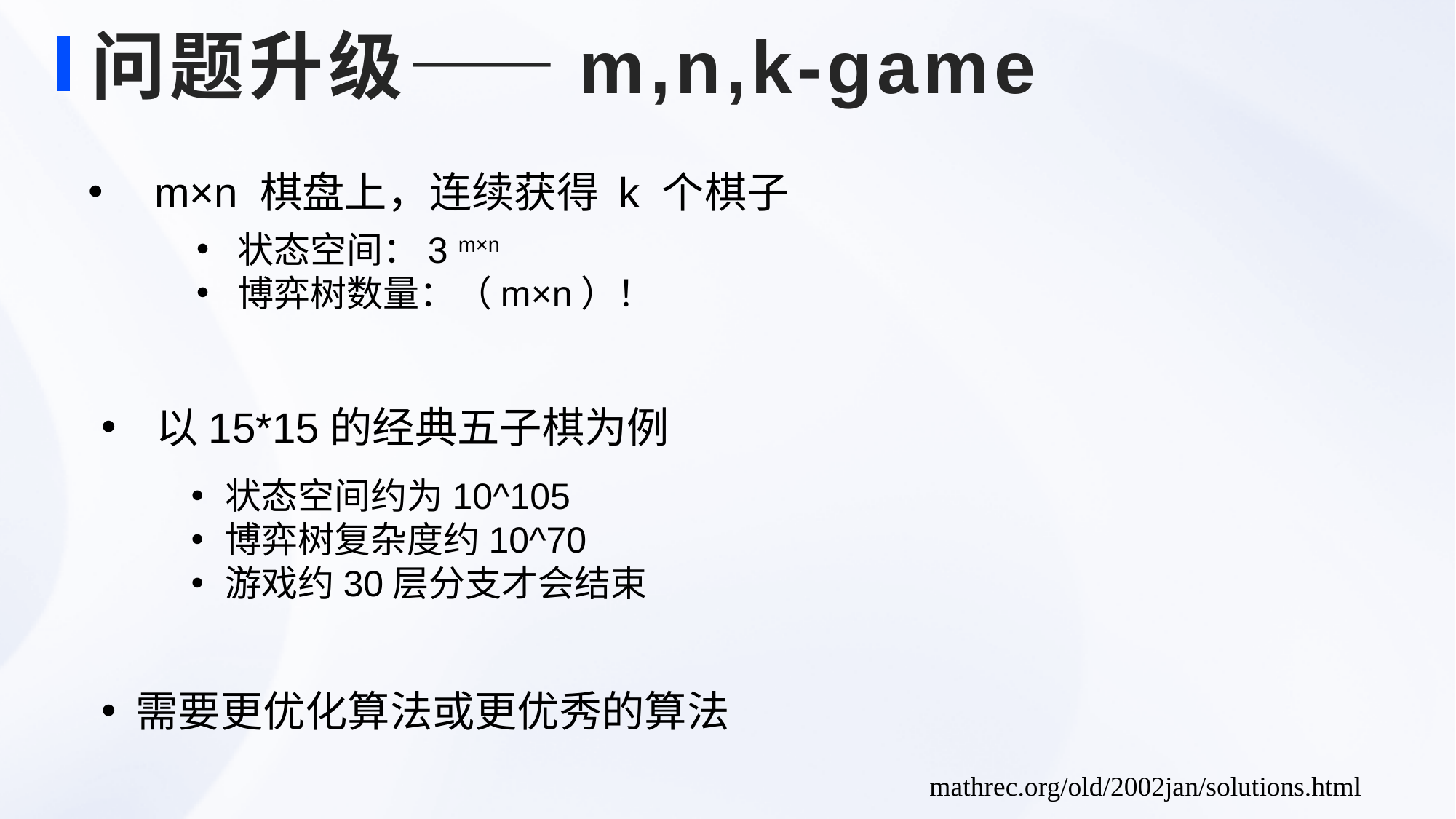

问题升级——m,n,k-game
 m×n 棋盘上，连续获得 k 个棋子
状态空间：3 m×n
博弈树数量：（m×n）！

以15*15的经典五子棋为例
状态空间约为10^105
博弈树复杂度约10^70
游戏约30层分支才会结束

需要更优化算法或更优秀的算法
mathrec.org/old/2002jan/solutions.html